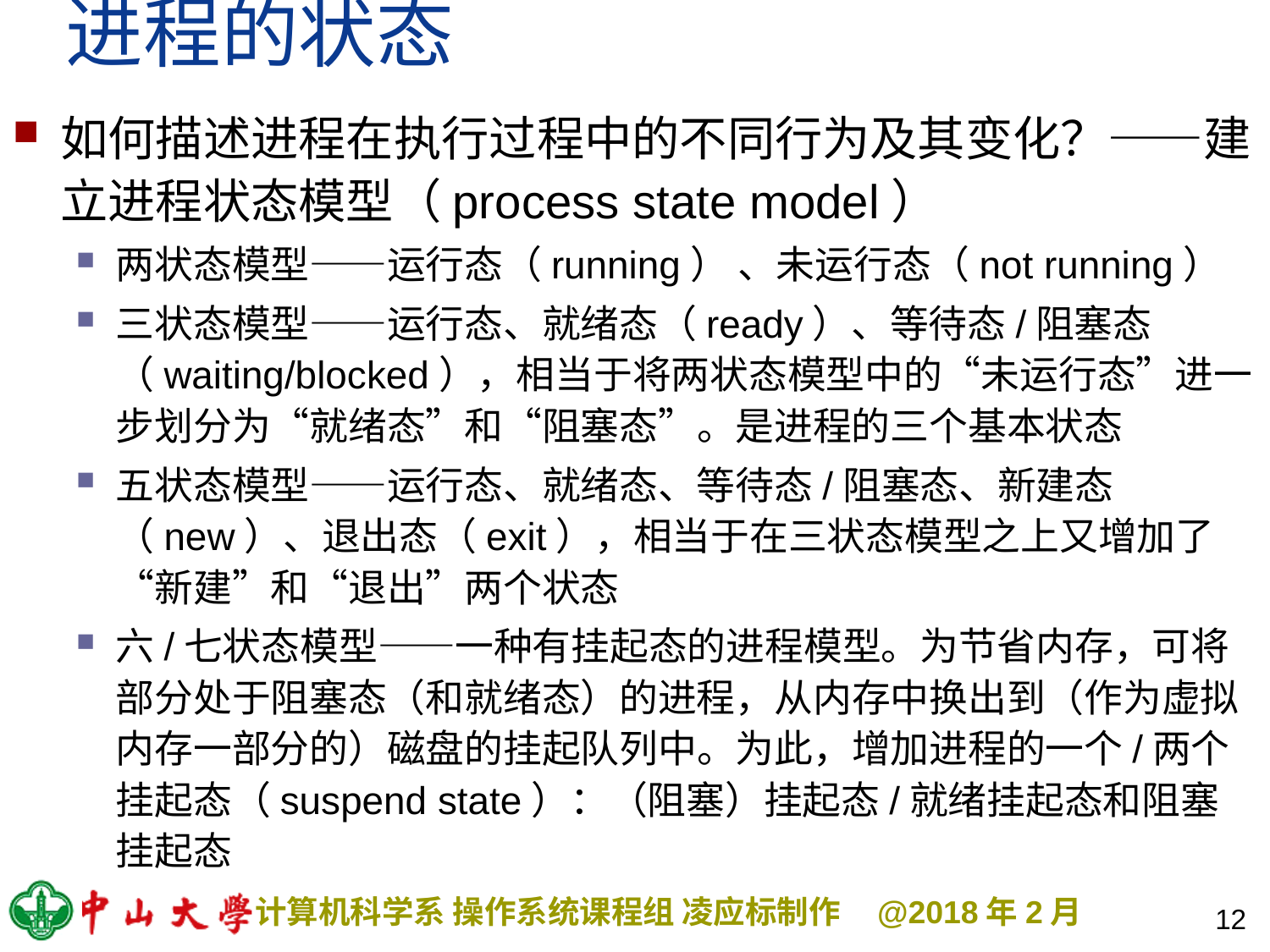

# 进程的状态
如何描述进程在执行过程中的不同行为及其变化？——建立进程状态模型（process state model）
两状态模型——运行态（running） 、未运行态（not running）
三状态模型——运行态、就绪态（ready）、等待态/阻塞态（waiting/blocked），相当于将两状态模型中的“未运行态”进一步划分为“就绪态”和“阻塞态”。是进程的三个基本状态
五状态模型——运行态、就绪态、等待态/阻塞态、新建态（new）、退出态（exit），相当于在三状态模型之上又增加了“新建”和“退出”两个状态
六/七状态模型——一种有挂起态的进程模型。为节省内存，可将部分处于阻塞态（和就绪态）的进程，从内存中换出到（作为虚拟内存一部分的）磁盘的挂起队列中。为此，增加进程的一个/两个挂起态（suspend state）：（阻塞）挂起态/就绪挂起态和阻塞挂起态
12